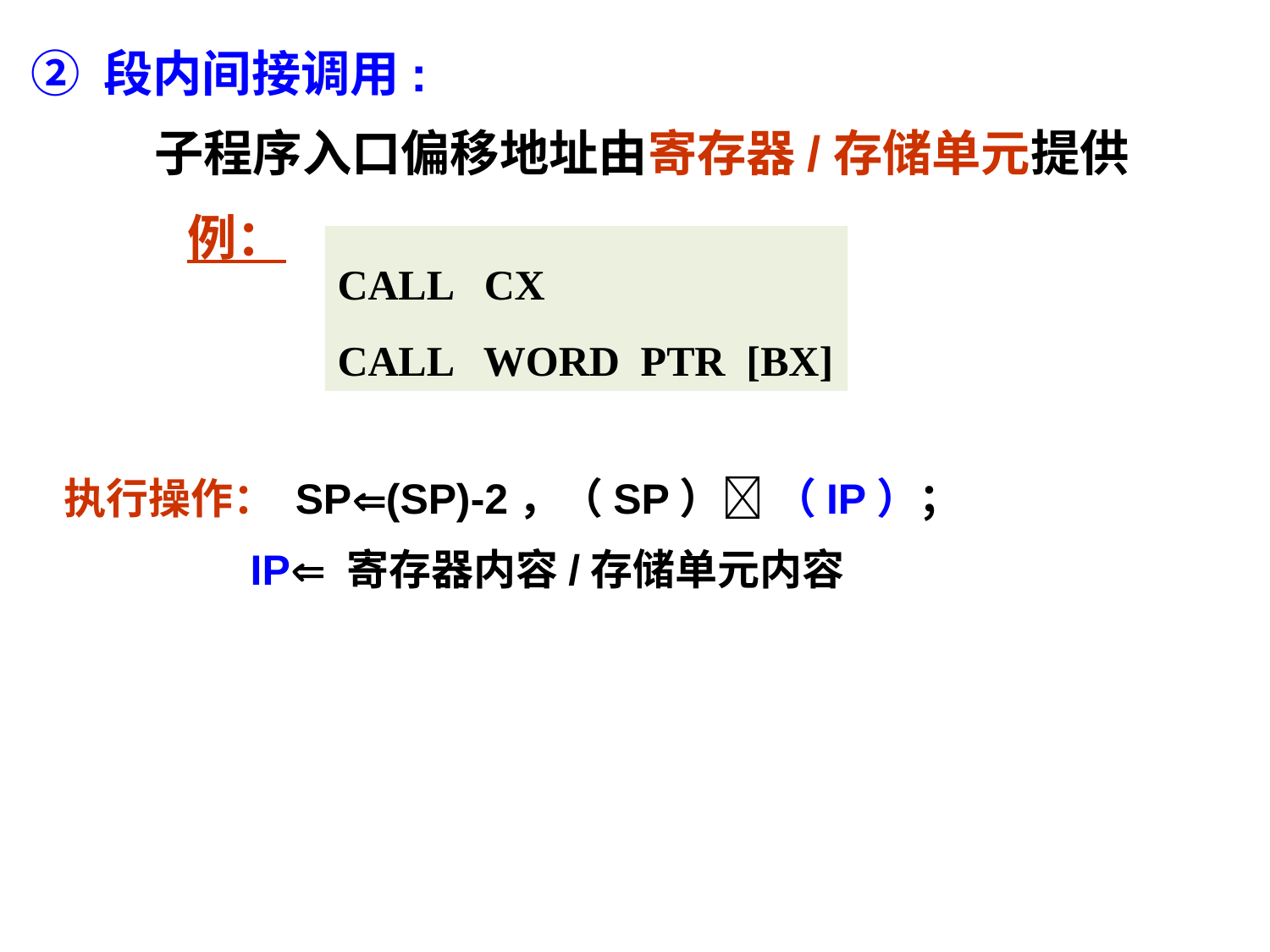

② 段内间接调用:
子程序入口偏移地址由寄存器/存储单元提供
例：
CALL   CX
CALL   WORD  PTR  [BX]
执行操作： SP⇐(SP)-2，（SP）⇐ （IP）；
	     IP⇐ 寄存器内容/存储单元内容